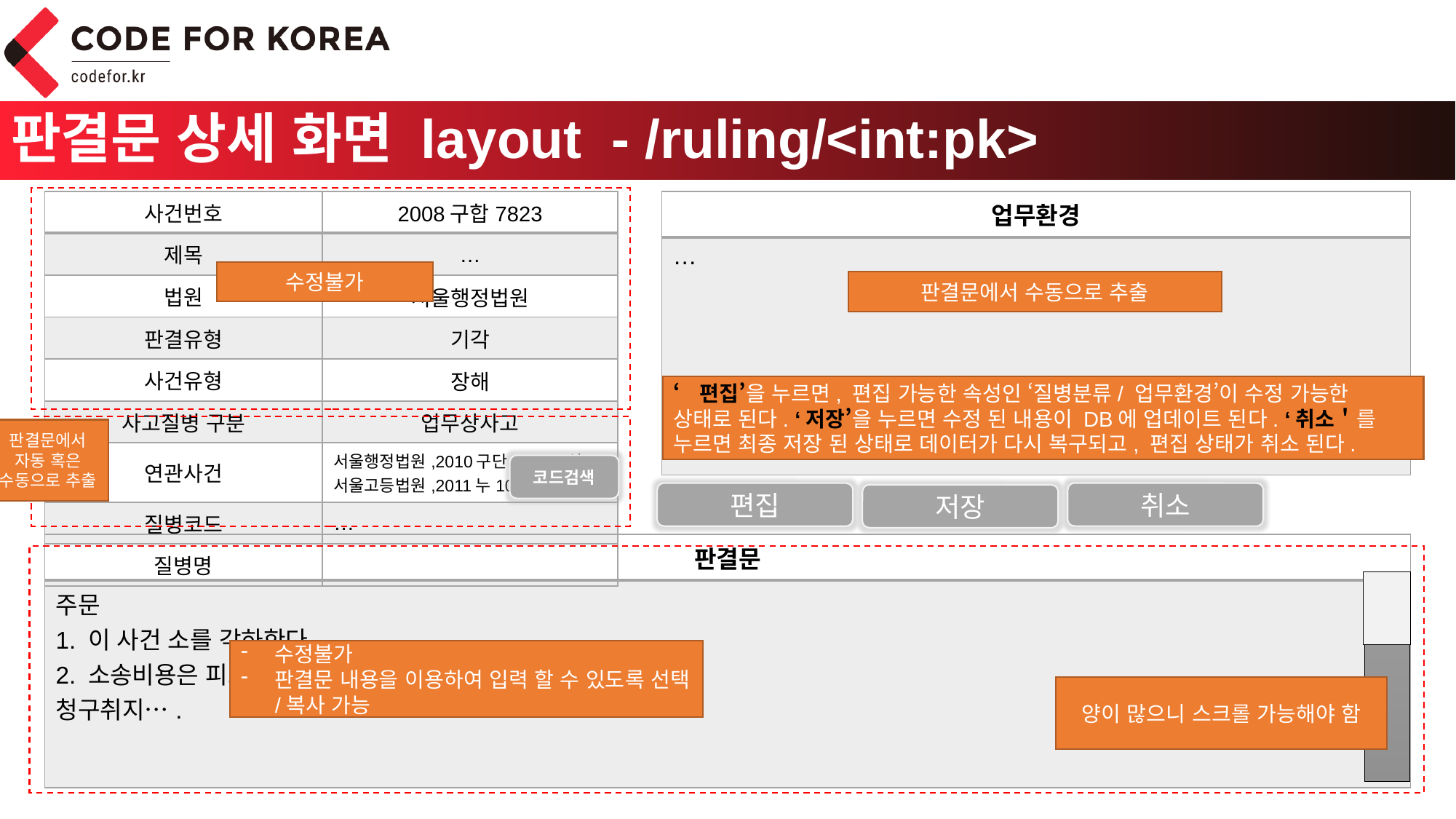

# 판결문 상세 화면 layout  - /ruling/<int:pk>

| 사건번호 | 2008구합7823 |
| --- | --- |
| 제목 | … |
| 법원 | 서울행정법원 |
| 판결유형 | 기각 |
| 사건유형 | 장해 |
| 사고질병 구분 | 업무상사고 |
| 연관사건 | 서울행정법원,2010구단9801,1심-서울고등법원,2011누10036,2심 |
| 질병코드 | … |
| 질병명 |  |
| 업무환경 |
| --- |
| … |
수정불가
판결문에서 수동으로 추출
‘편집’을 누르면, 편집 가능한 속성인 ‘질병분류/ 업무환경’이 수정 가능한 상태로 된다. ‘저장’을 누르면 수정 된 내용이 DB에 업데이트 된다. ‘취소＇를 누르면 최종 저장 된 상태로 데이터가 다시 복구되고, 편집 상태가 취소 된다.

판결문에서 자동 혹은 수동으로 추출
코드검색
취소
편집
저장
| 판결문 |
| --- |
| 주문 1. 이 사건 소를 각하한다. 2. 소송비용은 피고가 부담한다. 청구취지…. |

수정불가
판결문 내용을 이용하여 입력 할 수 있도록 선택/복사 가능
양이 많으니 스크롤 가능해야 함